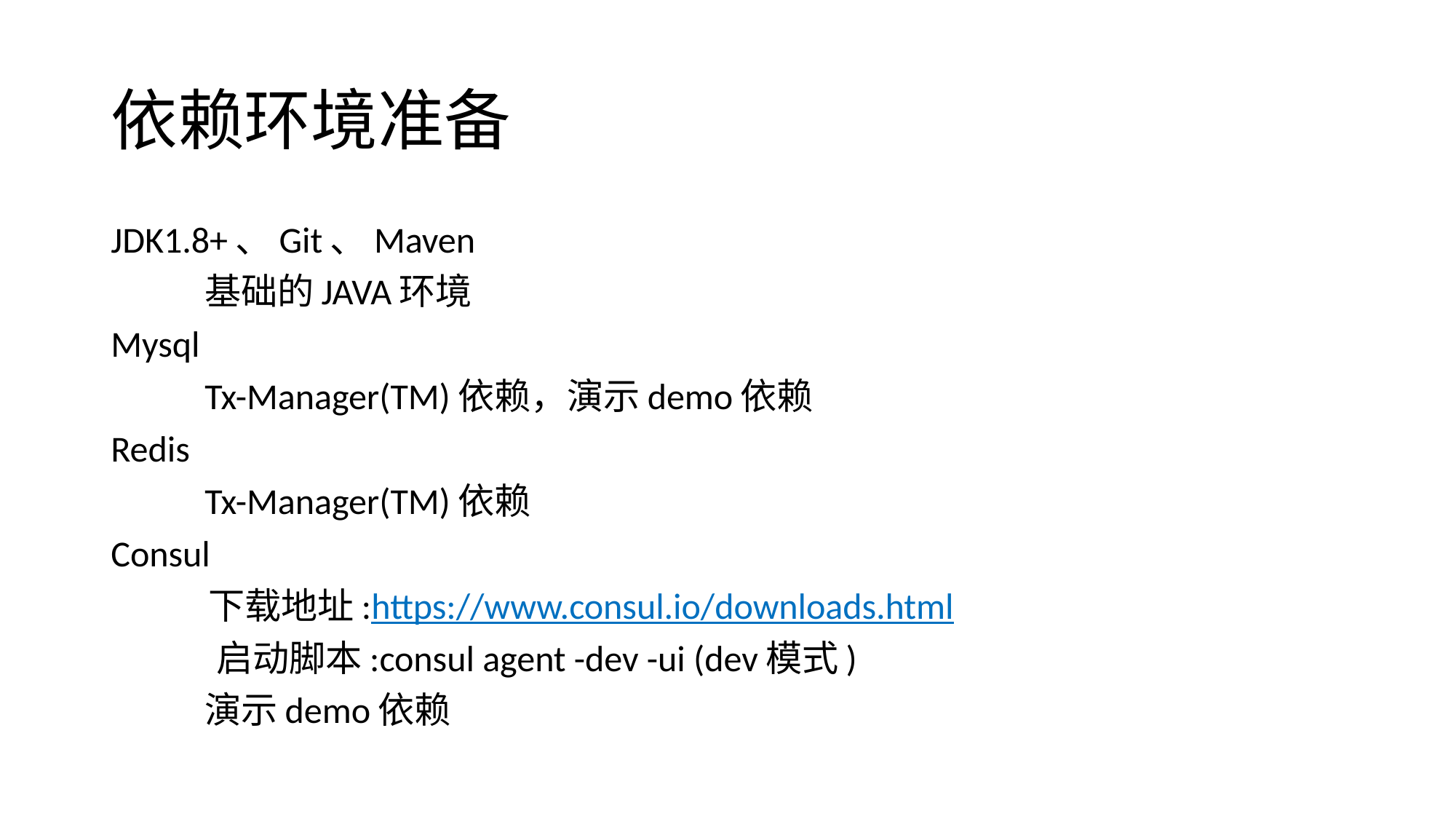

# 依赖环境准备
JDK1.8+、Git、Maven
	基础的JAVA环境
Mysql
	Tx-Manager(TM)依赖，演示demo依赖
Redis
	Tx-Manager(TM)依赖
Consul
           下载地址:https://www.consul.io/downloads.html
            启动脚本:consul agent -dev -ui (dev模式)
	演示demo依赖